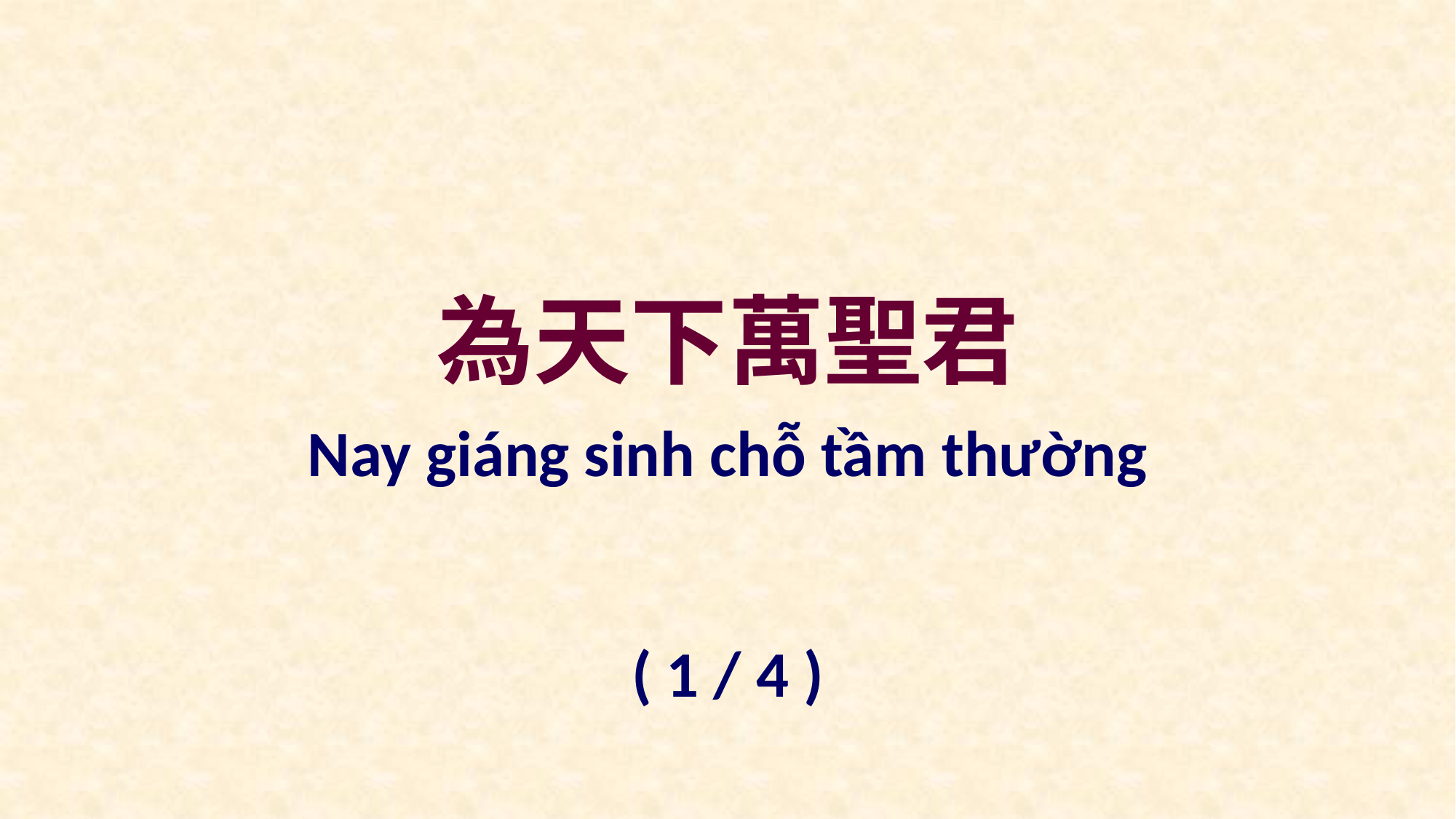

為天下萬聖君
Nay giáng sinh chỗ tầm thường
( 1 / 4 )